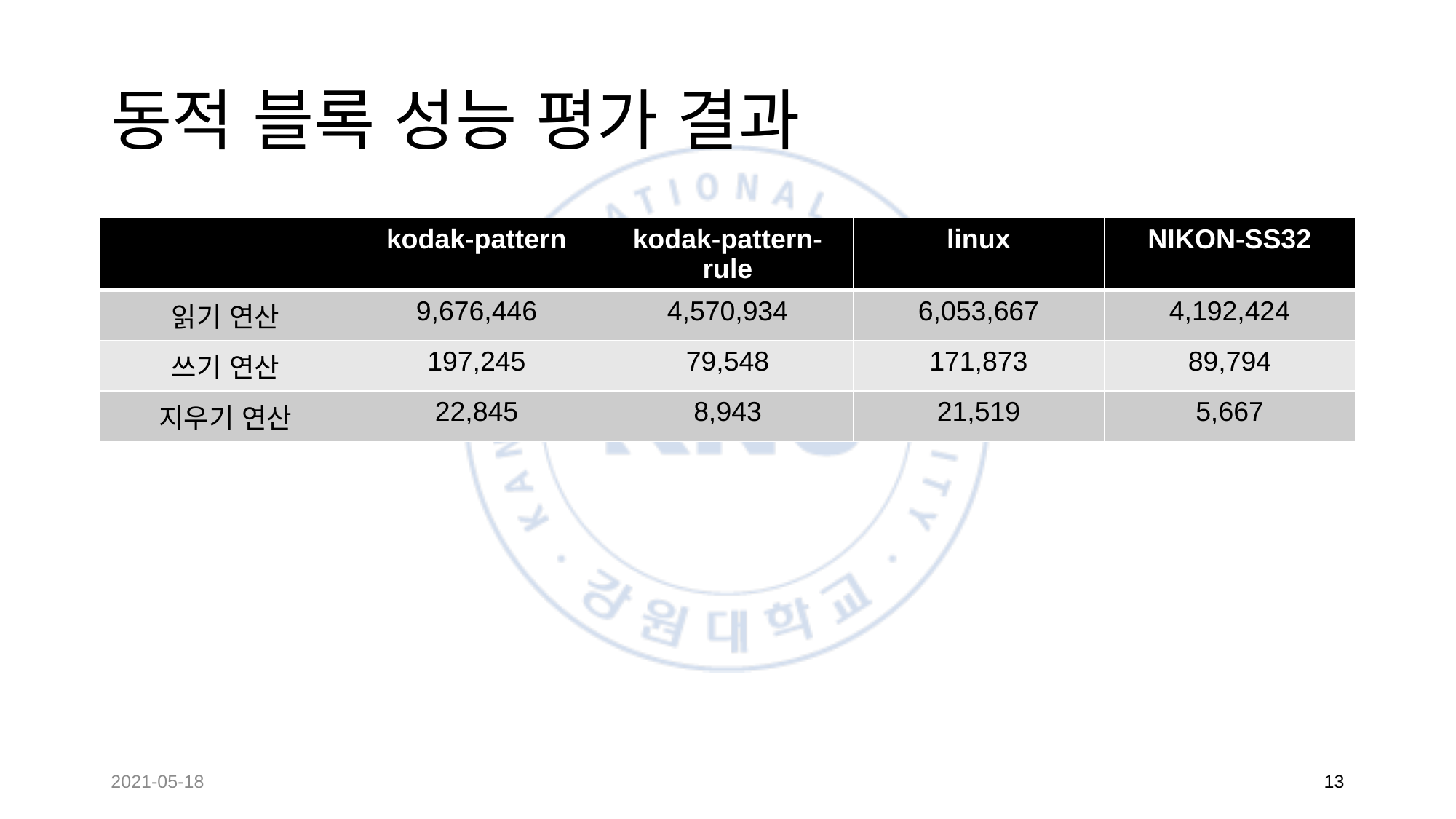

# 동적 블록 성능 평가 결과

|  | kodak-pattern | kodak-pattern-rule | linux | NIKON-SS32 |
| --- | --- | --- | --- | --- |
| 읽기 연산 | 9,676,446 | 4,570,934 | 6,053,667 | 4,192,424 |
| 쓰기 연산 | 197,245 | 79,548 | 171,873 | 89,794 |
| 지우기 연산 | 22,845 | 8,943 | 21,519 | 5,667 |
2021-05-18
13